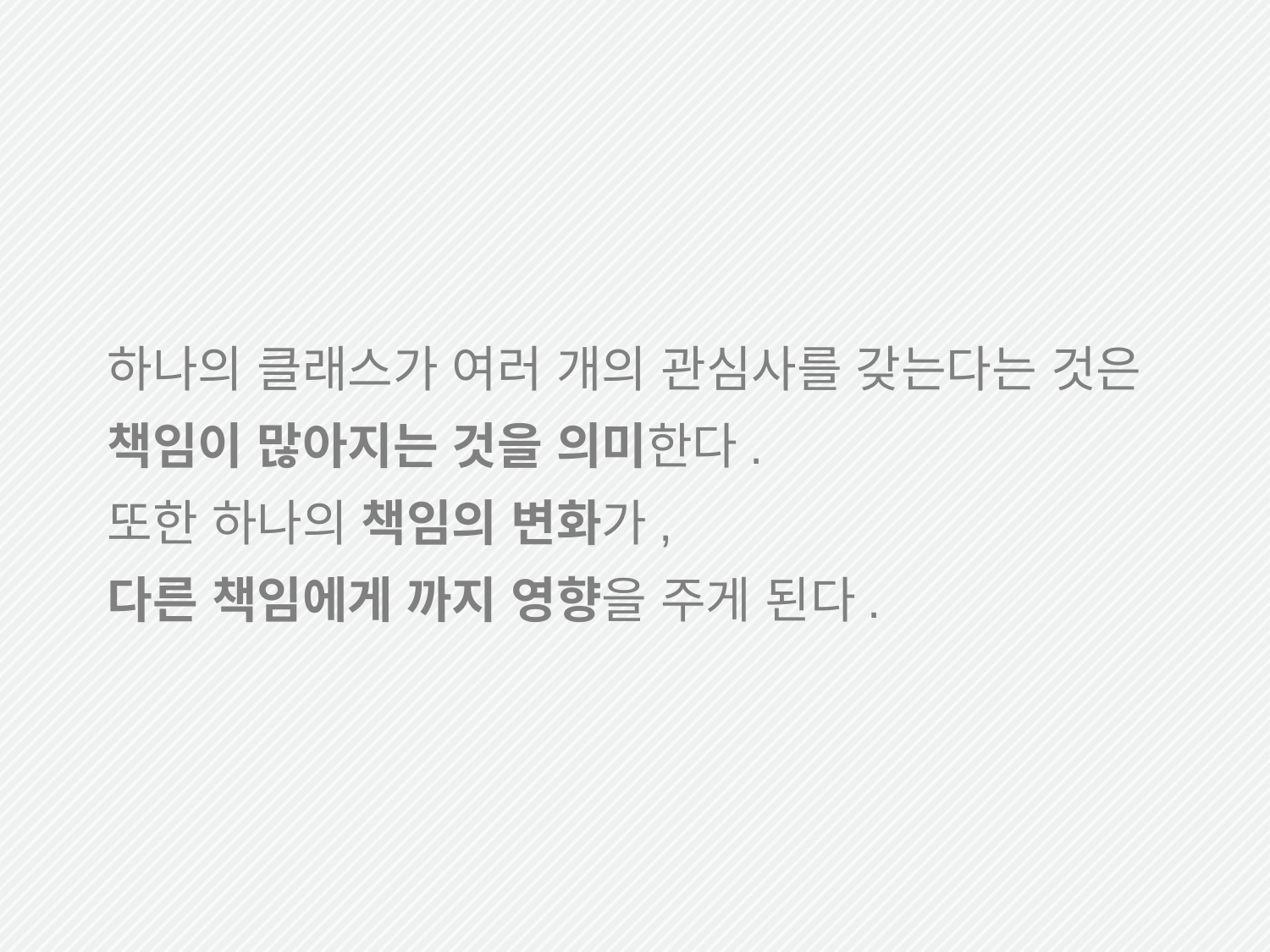

하나의 클래스가 여러 개의 관심사를 갖는다는 것은
책임이 많아지는 것을 의미한다.
또한 하나의 책임의 변화가,
다른 책임에게 까지 영향을 주게 된다.